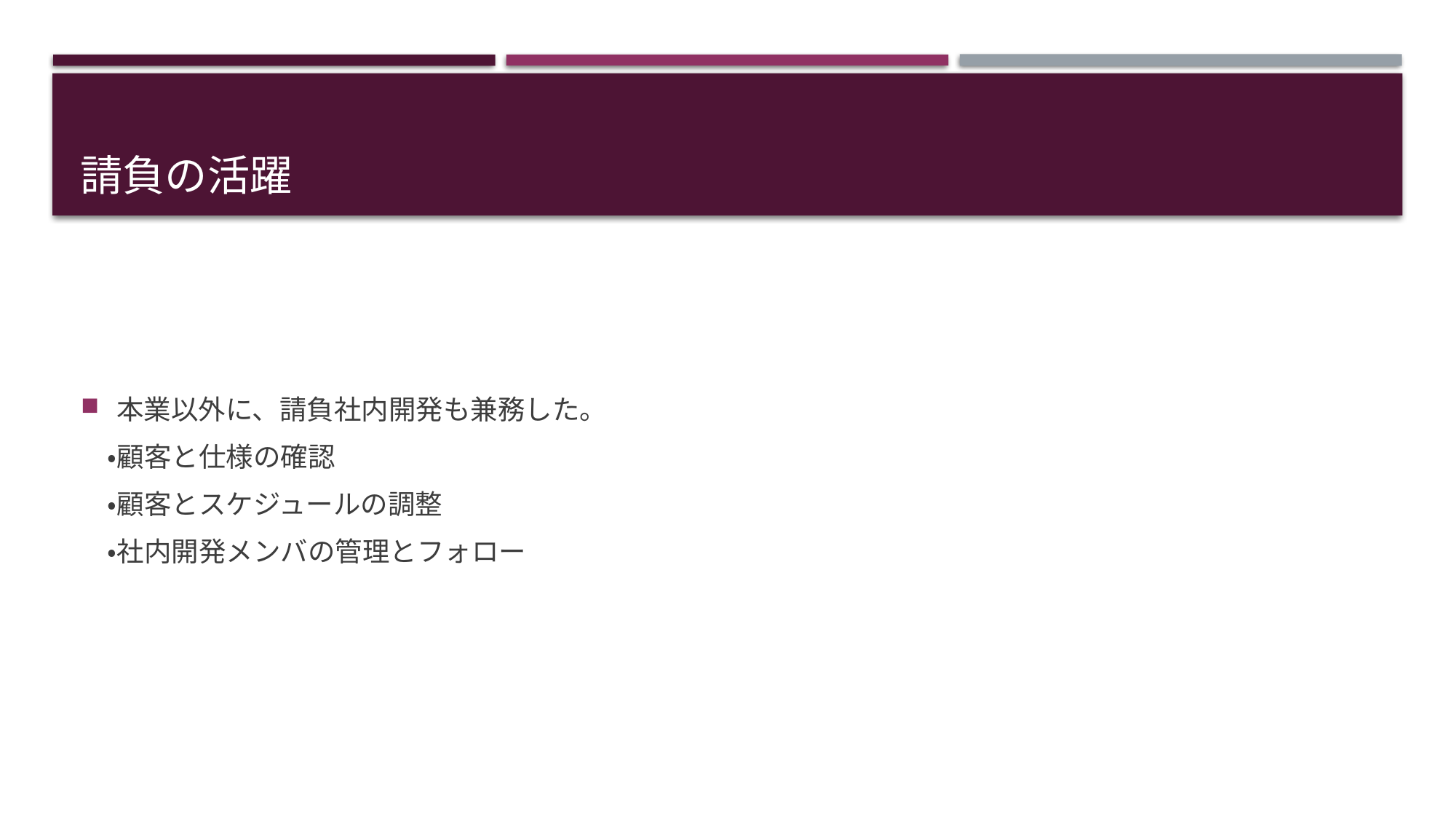

# 請負の活躍
本業以外に、請負社内開発も兼務した。
　・顧客と仕様の確認
　・顧客とスケジュールの調整
　・社内開発メンバの管理とフォロー